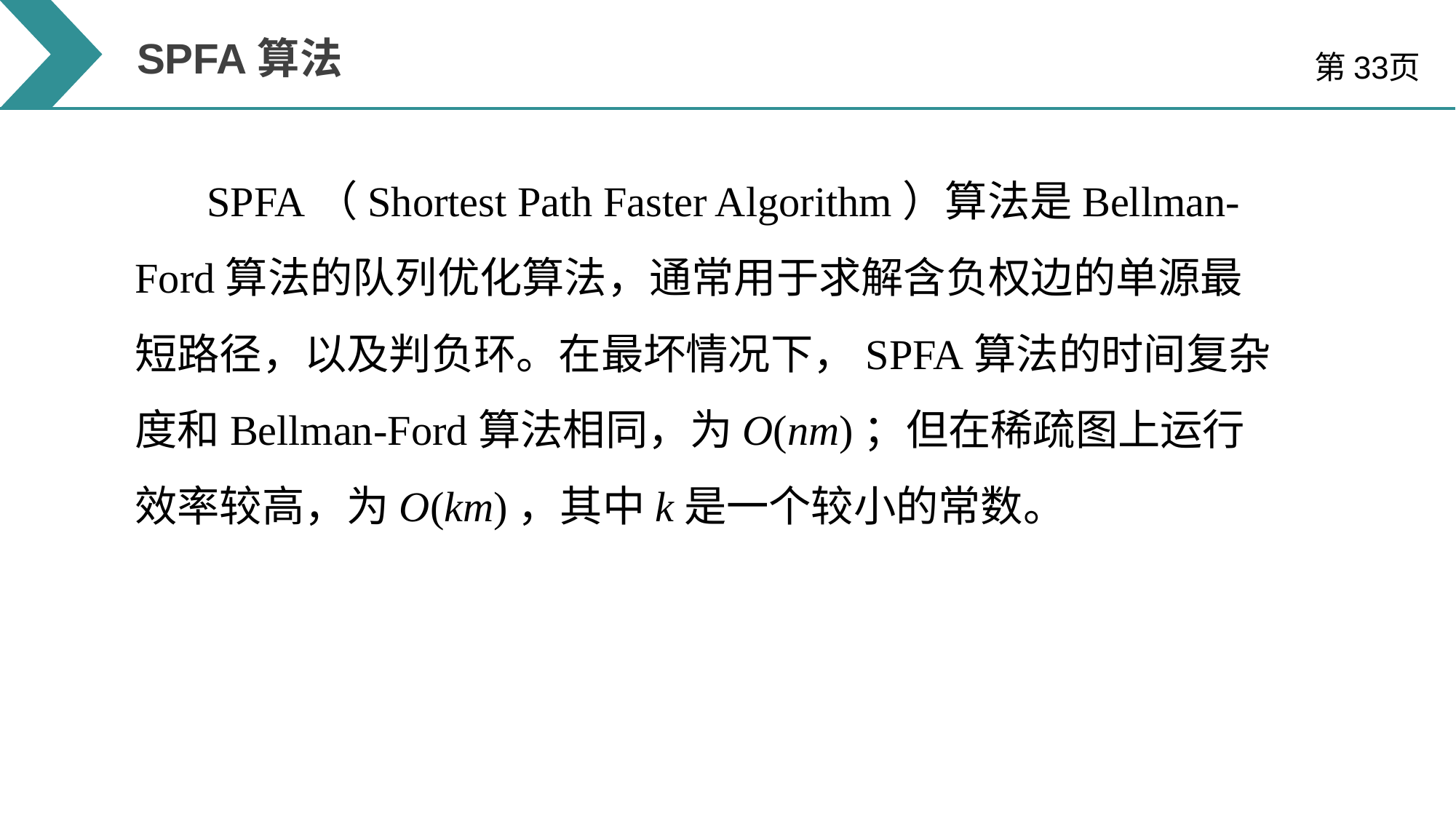

SPFA算法
第33页
SPFA（Shortest Path Faster Algorithm）算法是Bellman-Ford算法的队列优化算法，通常用于求解含负权边的单源最短路径，以及判负环。在最坏情况下，SPFA算法的时间复杂度和Bellman-Ford算法相同，为O(nm)；但在稀疏图上运行效率较高，为O(km)，其中k是一个较小的常数。